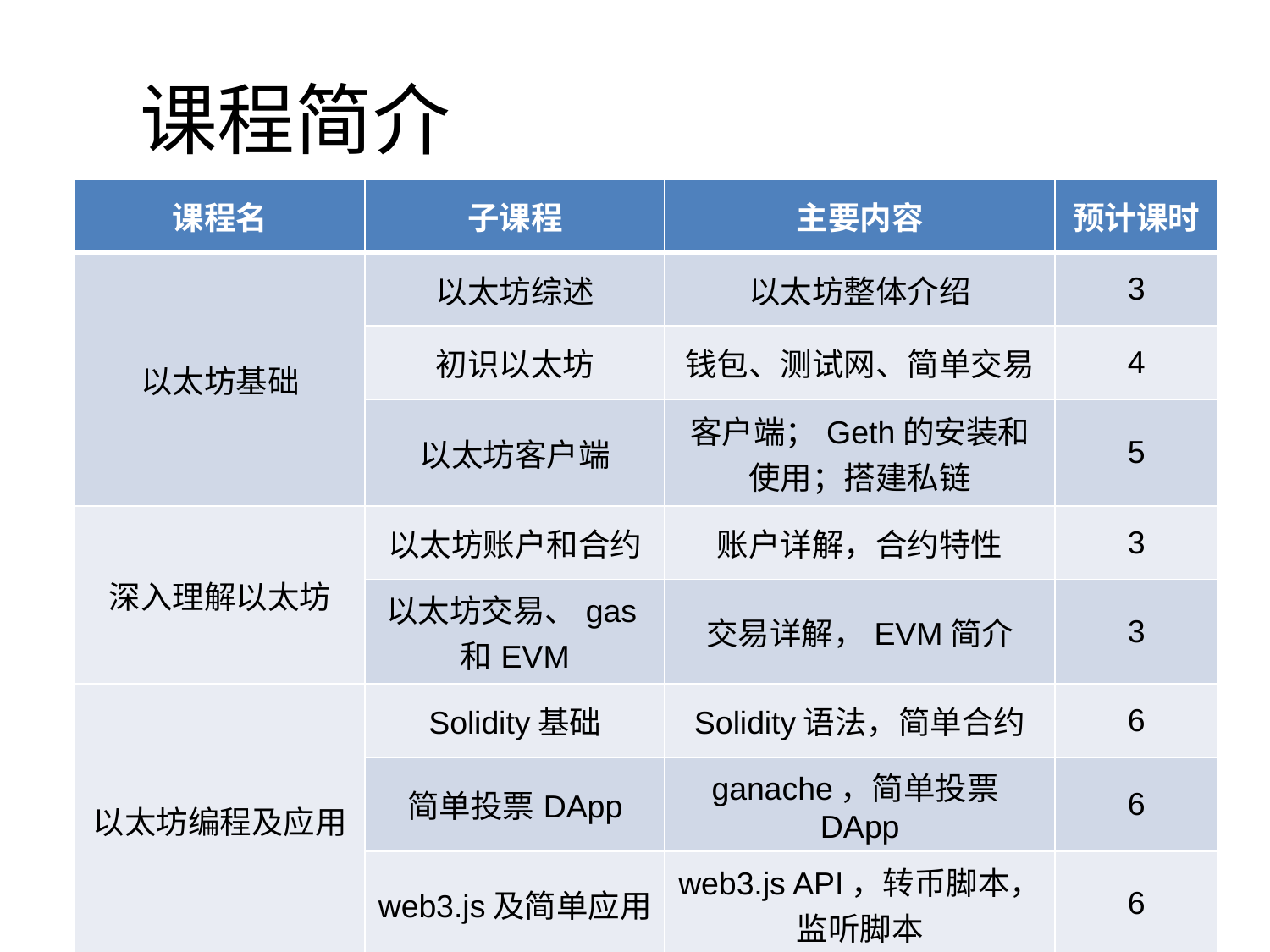

# 课程简介
| 课程名 | 子课程 | 主要内容 | 预计课时 |
| --- | --- | --- | --- |
| 以太坊基础 | 以太坊综述 | 以太坊整体介绍 | 3 |
|  | 初识以太坊 | 钱包、测试网、简单交易 | 4 |
|  | 以太坊客户端 | 客户端；Geth的安装和使用；搭建私链 | 5 |
| 深入理解以太坊 | 以太坊账户和合约 | 账户详解，合约特性 | 3 |
|  | 以太坊交易、gas和EVM | 交易详解，EVM简介 | 3 |
| 以太坊编程及应用 | Solidity基础 | Solidity语法，简单合约 | 6 |
|  | 简单投票DApp | ganache，简单投票DApp | 6 |
|  | web3.js及简单应用 | web3.js API，转币脚本，监听脚本 | 6 |